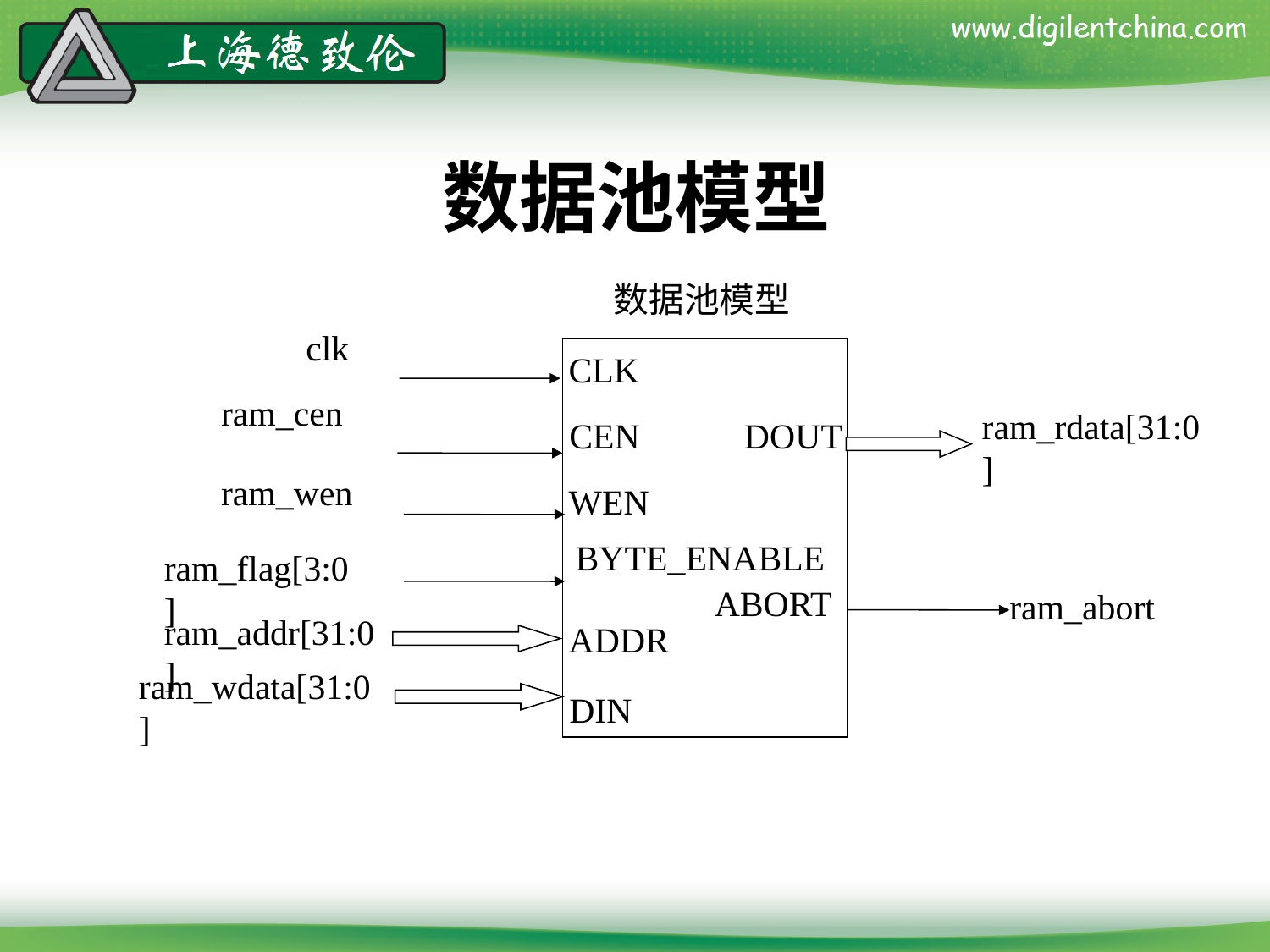

# 数据池模型

数据池模型
clk

CLK

ram_cen
ram_rdata[31:0]
DOUT
CEN

ram_wen
WEN

BYTE_ENABLE
ram_flag[3:0]

ABORT
ram_abort

ram_addr[31:0]
ADDR

ram_wdata[31:0]

DIN